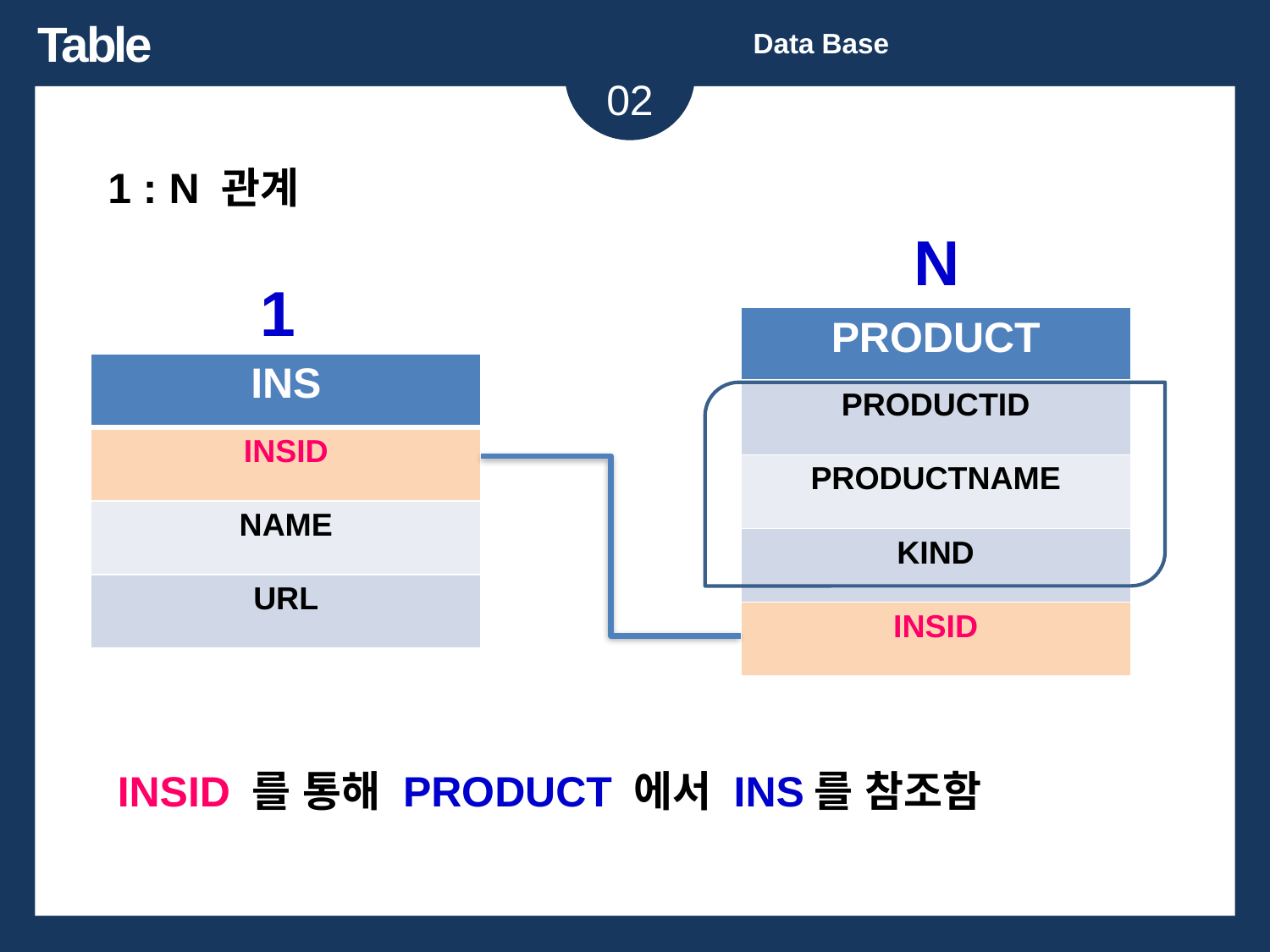

Table

Data Base
02

1 : N 관계
N
1
| PRODUCT |
| --- |
| PRODUCTID |
| PRODUCTNAME |
| KIND |
| INSID |
| INS |
| --- |
| INSID |
| NAME |
| URL |

INSID 를 통해 PRODUCT 에서 INS를 참조함